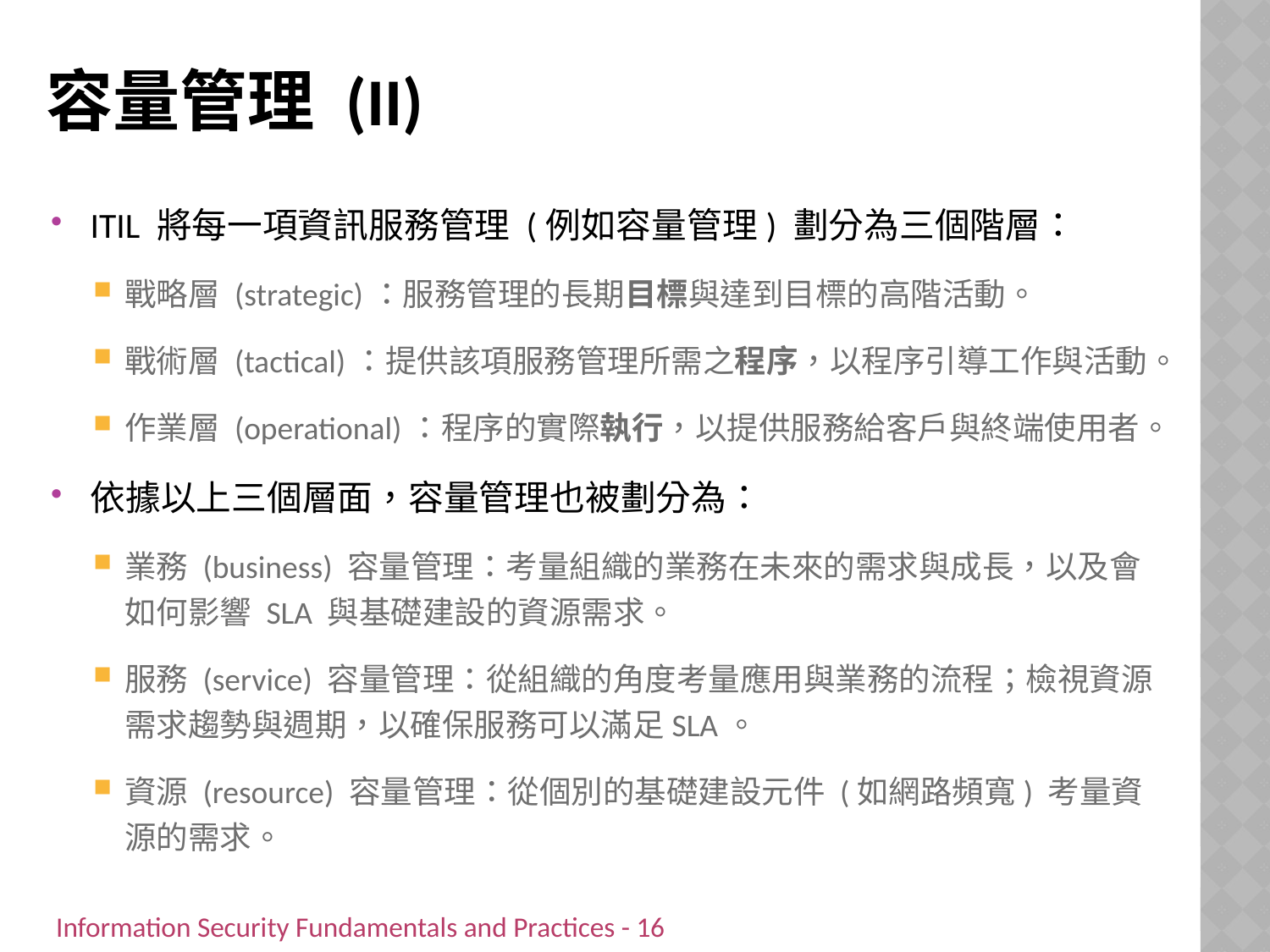

# 容量管理 (II)
ITIL 將每一項資訊服務管理 (例如容量管理) 劃分為三個階層：
戰略層 (strategic)：服務管理的長期目標與達到目標的高階活動。
戰術層 (tactical)：提供該項服務管理所需之程序，以程序引導工作與活動。
作業層 (operational)：程序的實際執行，以提供服務給客戶與終端使用者。
依據以上三個層面，容量管理也被劃分為：
業務 (business) 容量管理：考量組織的業務在未來的需求與成長，以及會如何影響 SLA 與基礎建設的資源需求。
服務 (service) 容量管理：從組織的角度考量應用與業務的流程；檢視資源需求趨勢與週期，以確保服務可以滿足SLA。
資源 (resource) 容量管理：從個別的基礎建設元件 (如網路頻寬) 考量資源的需求。